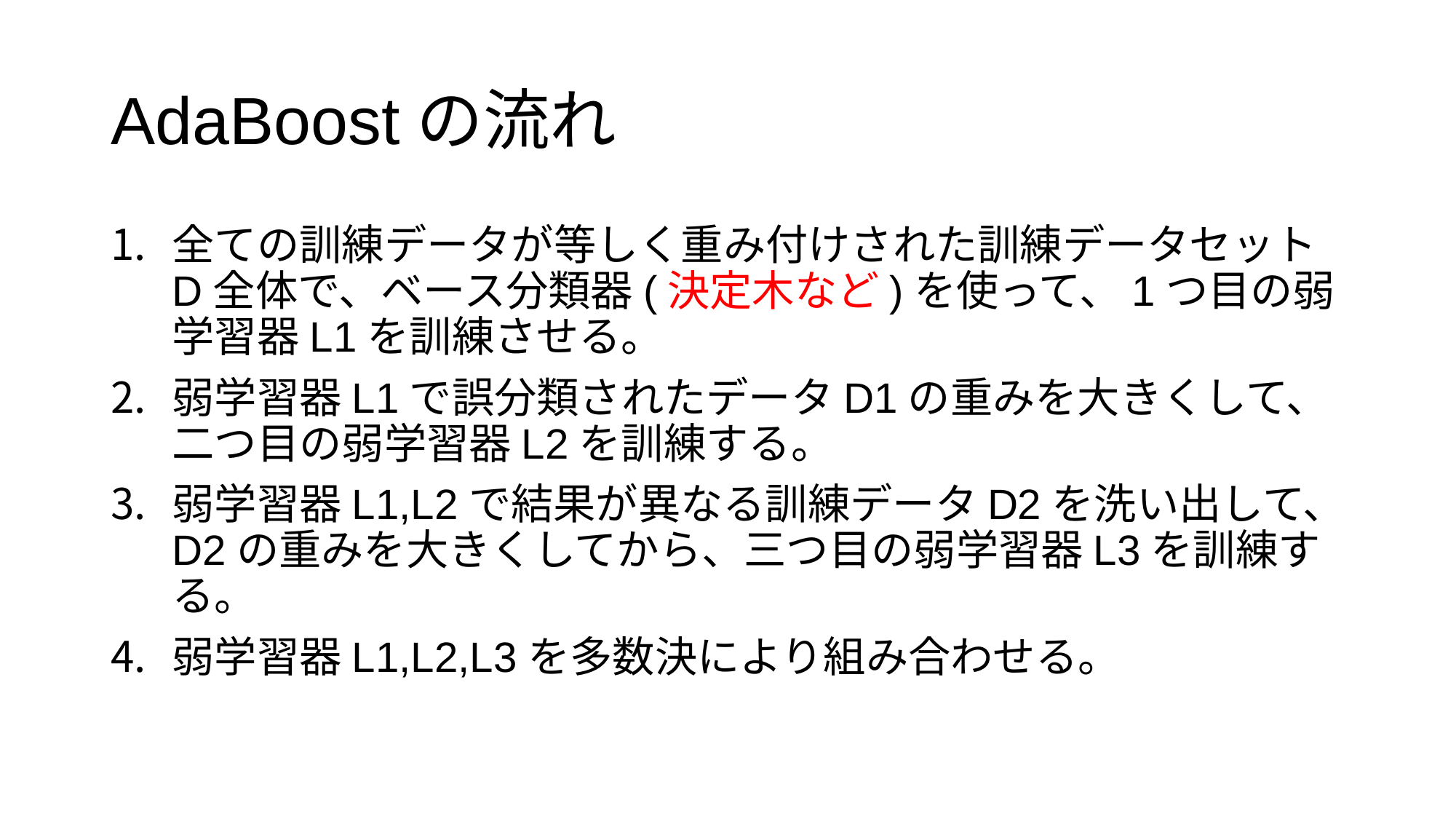

# AdaBoostの流れ
全ての訓練データが等しく重み付けされた訓練データセットD全体で、ベース分類器(決定木など)を使って、1つ目の弱学習器L1を訓練させる。
弱学習器L1で誤分類されたデータD1の重みを大きくして、二つ目の弱学習器L2を訓練する。
弱学習器L1,L2で結果が異なる訓練データD2を洗い出して、D2の重みを大きくしてから、三つ目の弱学習器L3を訓練する。
弱学習器L1,L2,L3を多数決により組み合わせる。